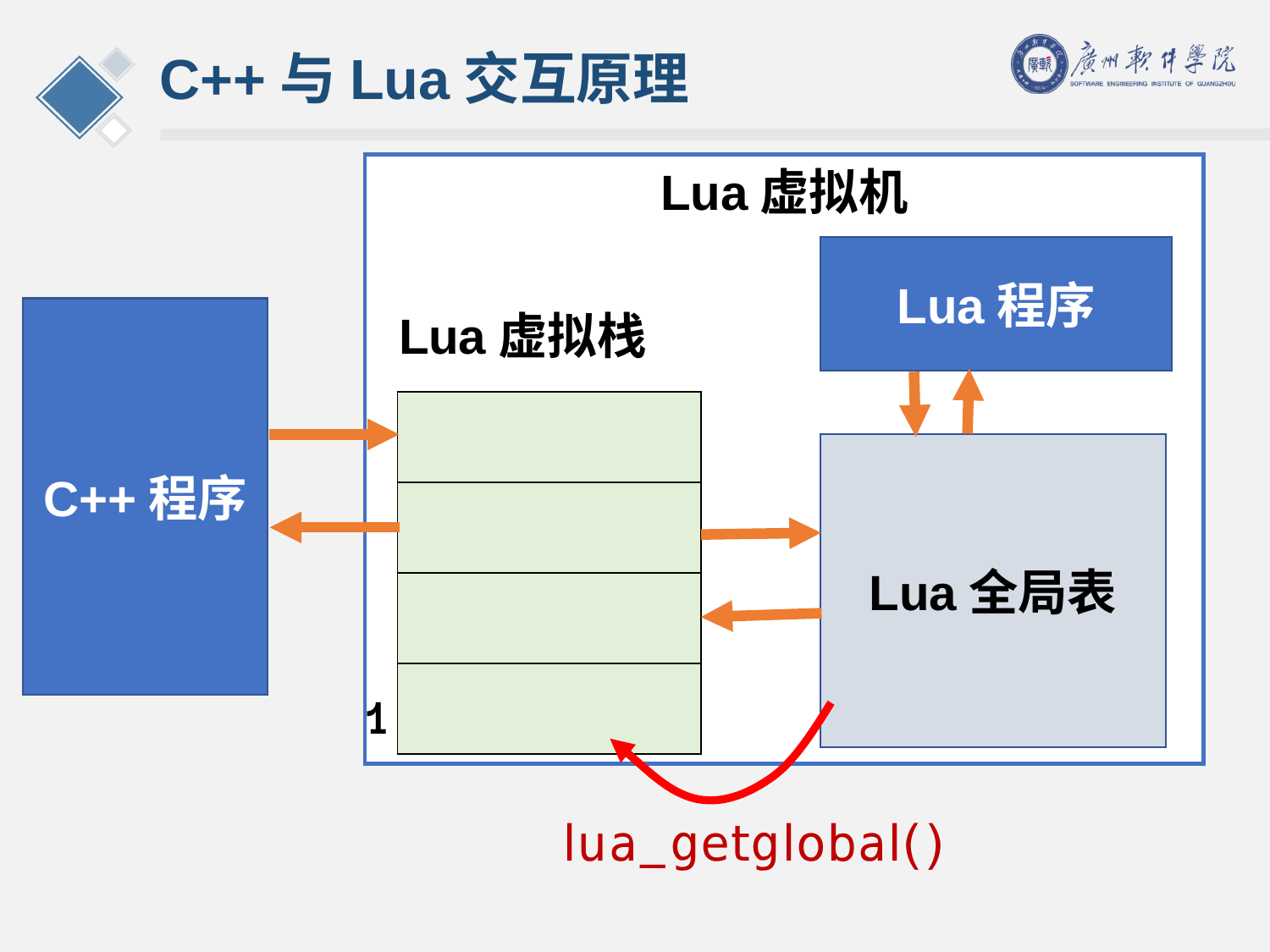

# C++与Lua交互原理
Lua虚拟机
Lua程序
C++程序
Lua虚拟栈
|  |
| --- |
|  |
|  |
|  |
Lua全局表
1

lua_getglobal()